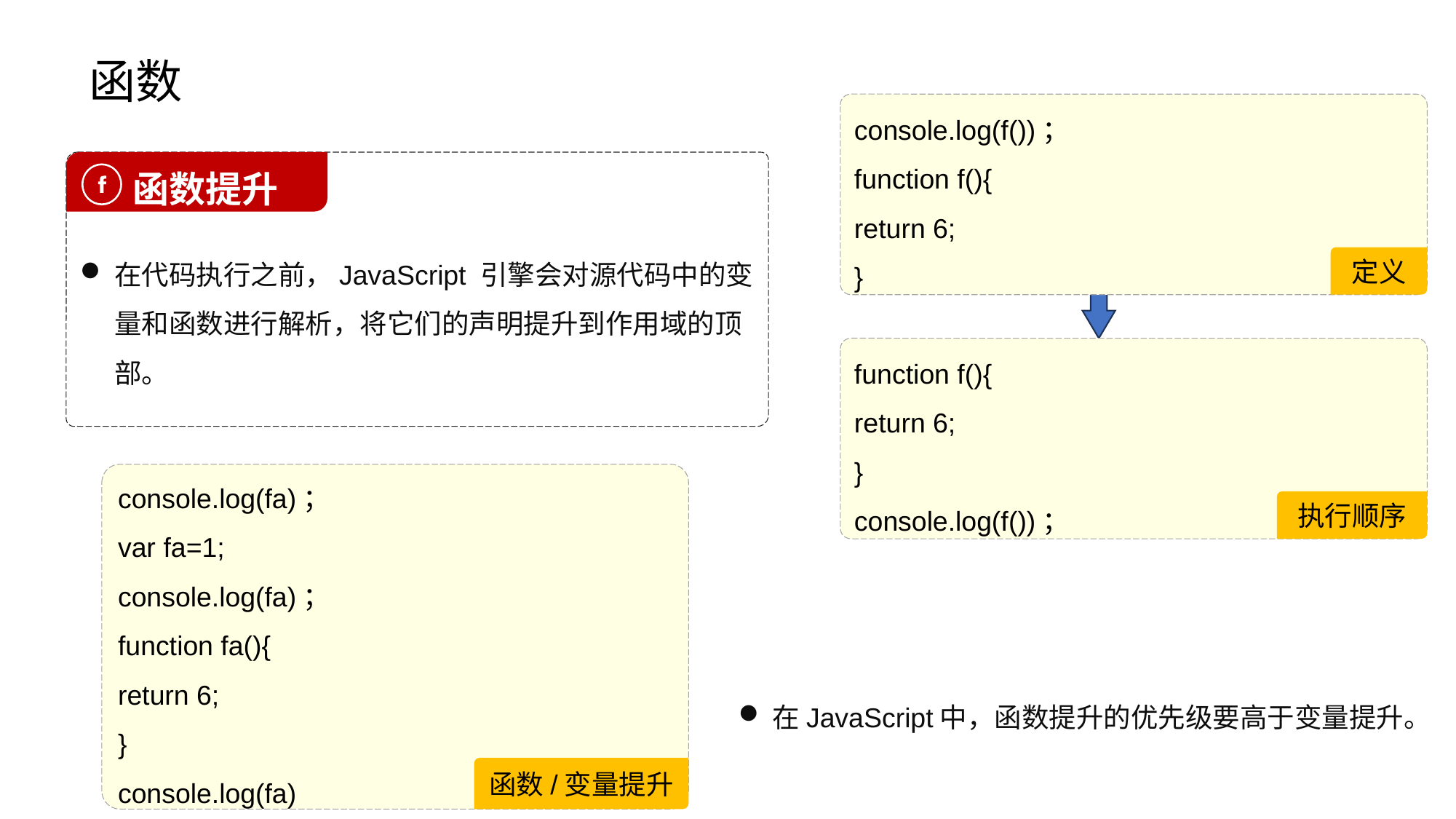

# 函数
console.log(f())；
function f(){
return 6;
}
定义
在代码执行之前，JavaScript 引擎会对源代码中的变量和函数进行解析，将它们的声明提升到作用域的顶部。
        函数提升

function f(){
return 6;
}
console.log(f())；
执行顺序
console.log(fa)；
var fa=1;
console.log(fa)；
function fa(){
return 6;
}
console.log(fa)
函数/变量提升
在JavaScript中，函数提升的优先级要高于变量提升。